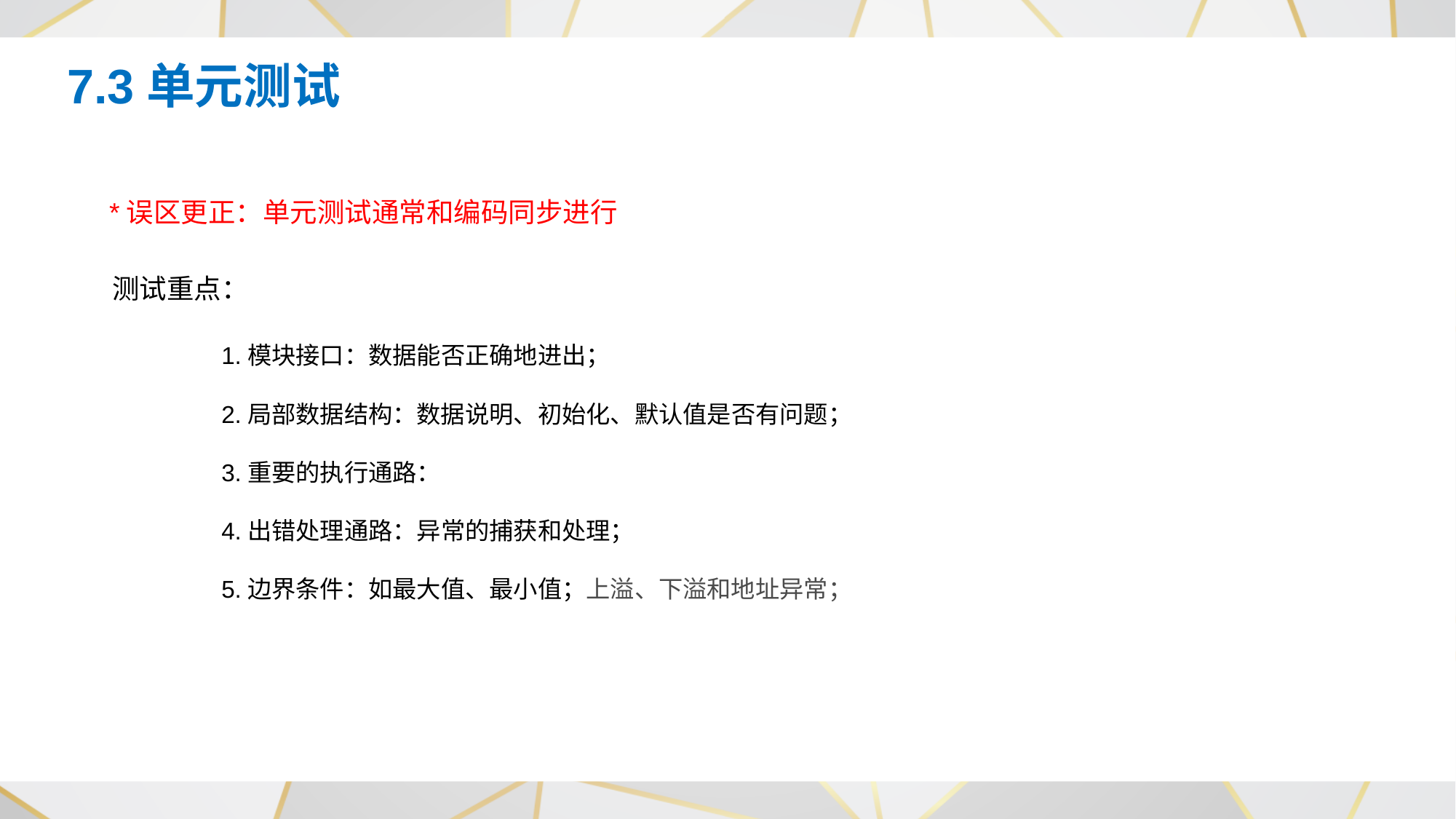

7.3单元测试
*误区更正：单元测试通常和编码同步进行
测试重点：

	1.模块接口：数据能否正确地进出；

	2.局部数据结构：数据说明、初始化、默认值是否有问题；

	3.重要的执行通路：

	4.出错处理通路：异常的捕获和处理；

	5.边界条件：如最大值、最小值；上溢、下溢和地址异常；